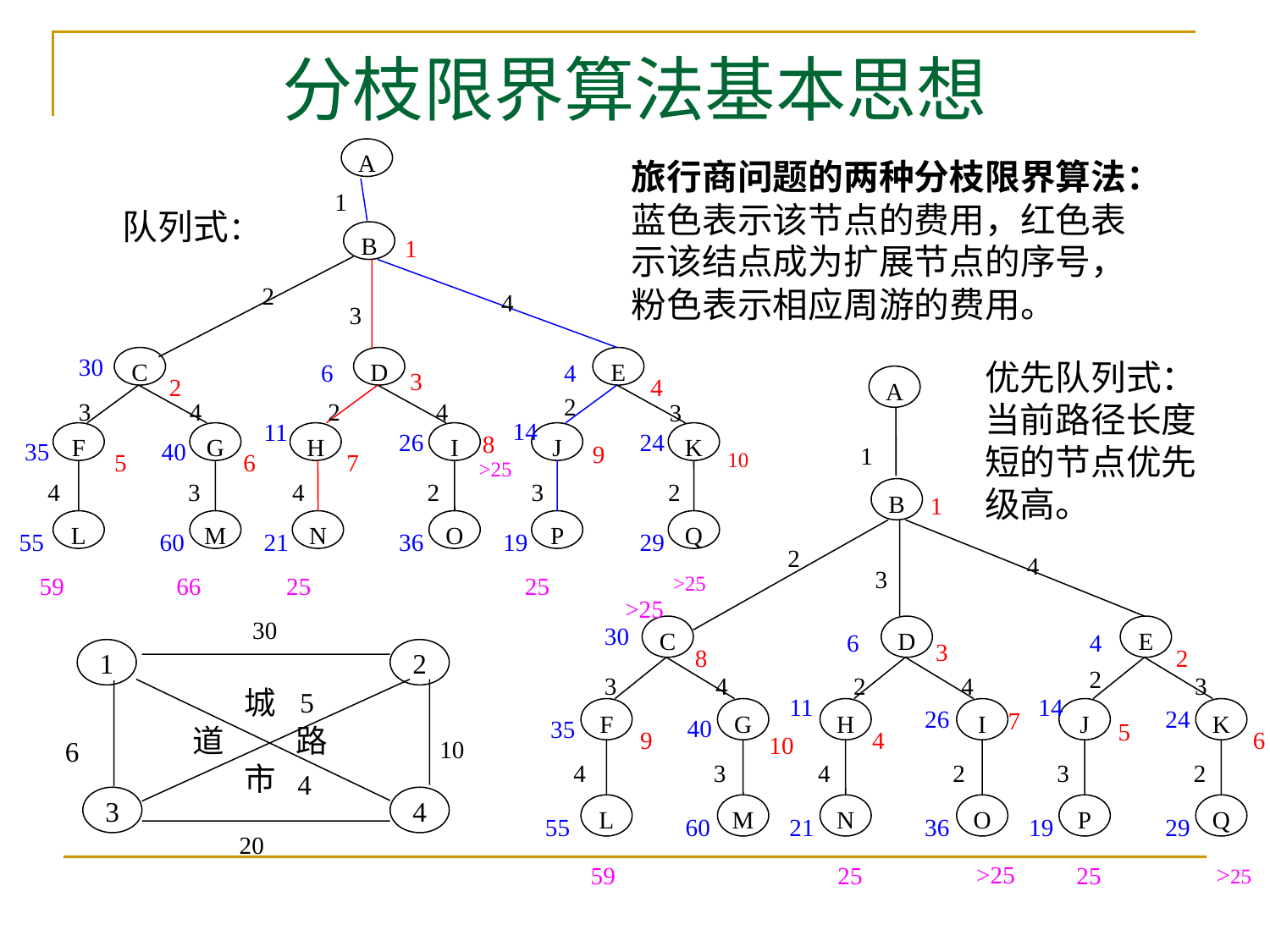

# 分枝限界算法基本思想
A

B

C

F

L
G

M
D
E

H
I

O

J
K

Q

N
1
1
2
4
3
30
6
4
3
4
2
2
4
3
4
2
3
14
11
26
24
8
40
35
9
7
5
6
10
>25
4
3
4
2
3
2
55
60
21
29
36
19
P
>25
59
66
25
25
旅行商问题的两种分枝限界算法：
蓝色表示该节点的费用，红色表
示该结点成为扩展节点的序号，
粉色表示相应周游的费用。

队列式：

优先队列式：
当前路径长度
短的节点优先
级高。

A

B

C

F

L
G

M
D
E

J

P
K

Q

H

N
I

O

1
1
2
4
3
30
6
4
3
2
8
2
4
3
4
2
3
14
11
26
24
7
40
35
5
4
9
6
10

4
3
4
2
3
2
55
60
21
29
36
19
>25
>25
>25
59
25
25
30
1
2

3
4

5
6
10
4
20
城
道          路
市